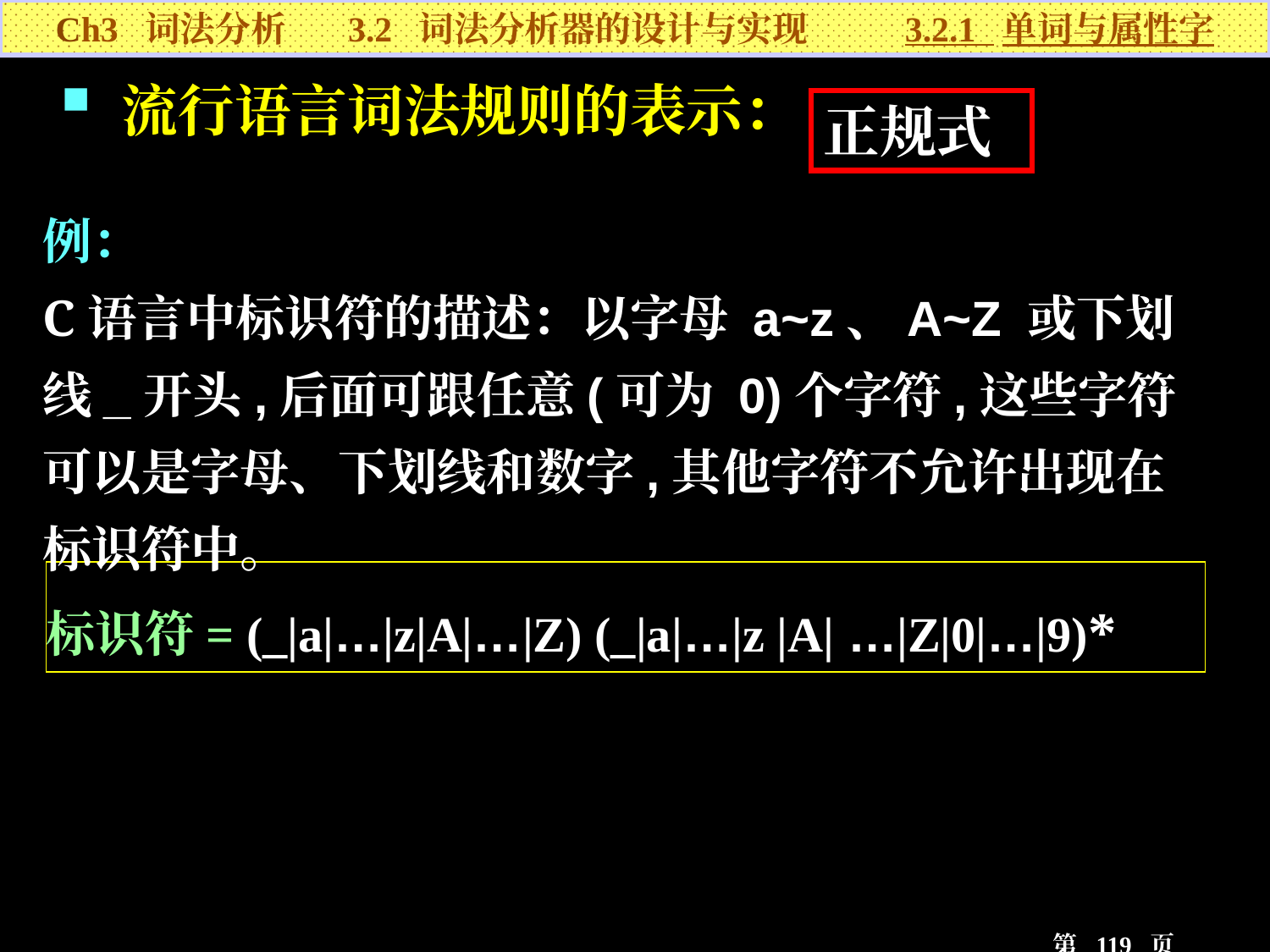

Ch3  词法分析      3.2  词法分析器的设计与实现          3.2.1  单词与属性字
 流行语言词法规则的表示：
正规式
例：
C语言中标识符的描述：以字母 a~z、A~Z 或下划线_开头,后面可跟任意(可为 0)个字符,这些字符可以是字母、下划线和数字,其他字符不允许出现在标识符中。
标识符= (_|a|…|z|A|…|Z) (_|a|…|z |A| …|Z|0|…|9)*